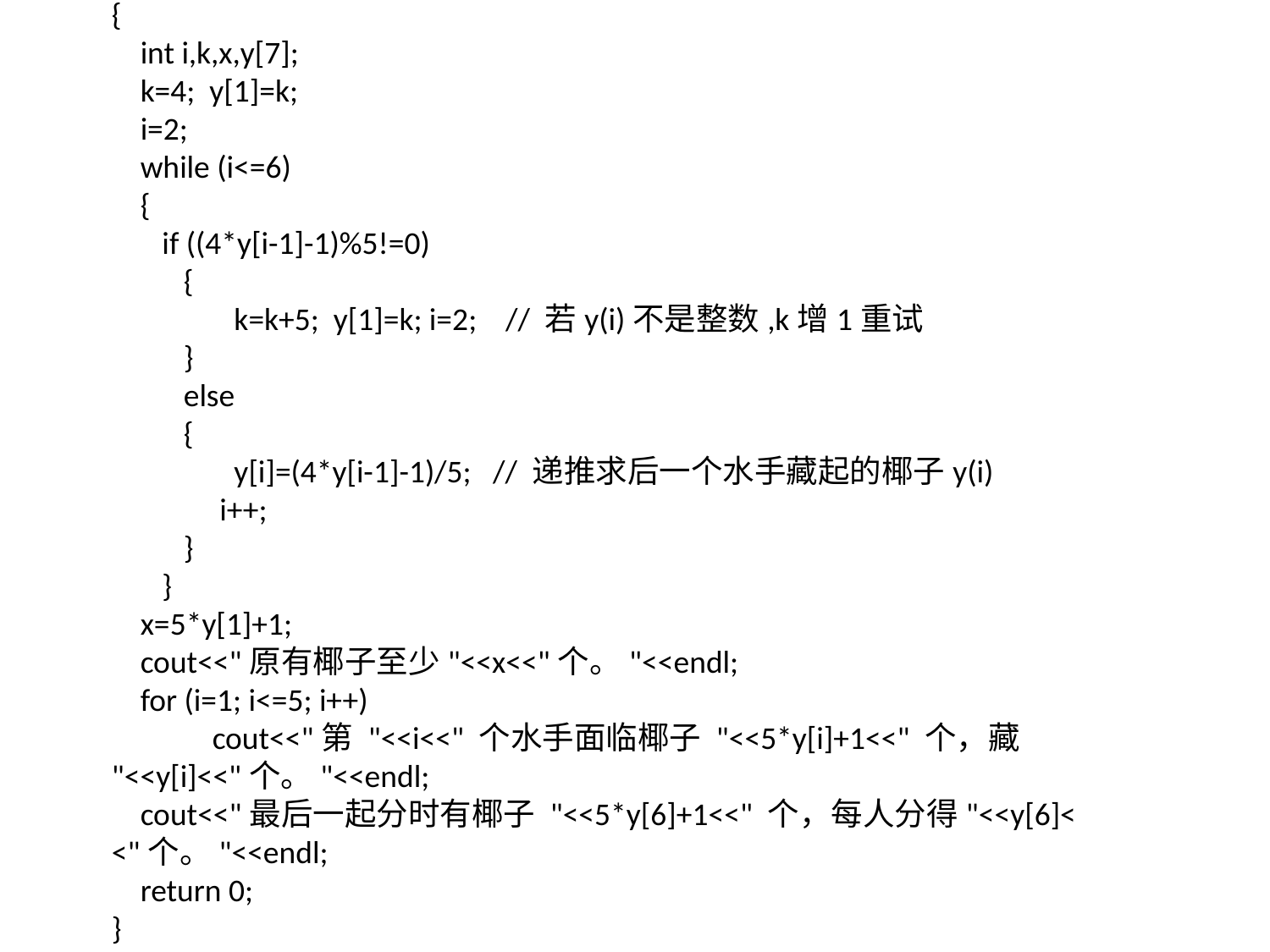

#include <iostream>
using namespace std;
int main()
{
    int i,k,x,y[7];
    k=4;  y[1]=k;
    i=2;
    while (i<=6)
    {
       if ((4*y[i-1]-1)%5!=0)
          {
                 k=k+5;  y[1]=k; i=2;    // 若y(i)不是整数,k增1重试
          }
          else
          {
                 y[i]=(4*y[i-1]-1)/5;   // 递推求后一个水手藏起的椰子y(i)
               i++;
          }
       }
    x=5*y[1]+1;
    cout<<"原有椰子至少"<<x<<"个。"<<endl;
    for (i=1; i<=5; i++)
              cout<<"第 "<<i<<" 个水手面临椰子 "<<5*y[i]+1<<" 个，藏 "<<y[i]<<"个。"<<endl;
    cout<<"最后一起分时有椰子 "<<5*y[6]+1<<" 个，每人分得"<<y[6]<<"个。"<<endl;
    return 0;
}